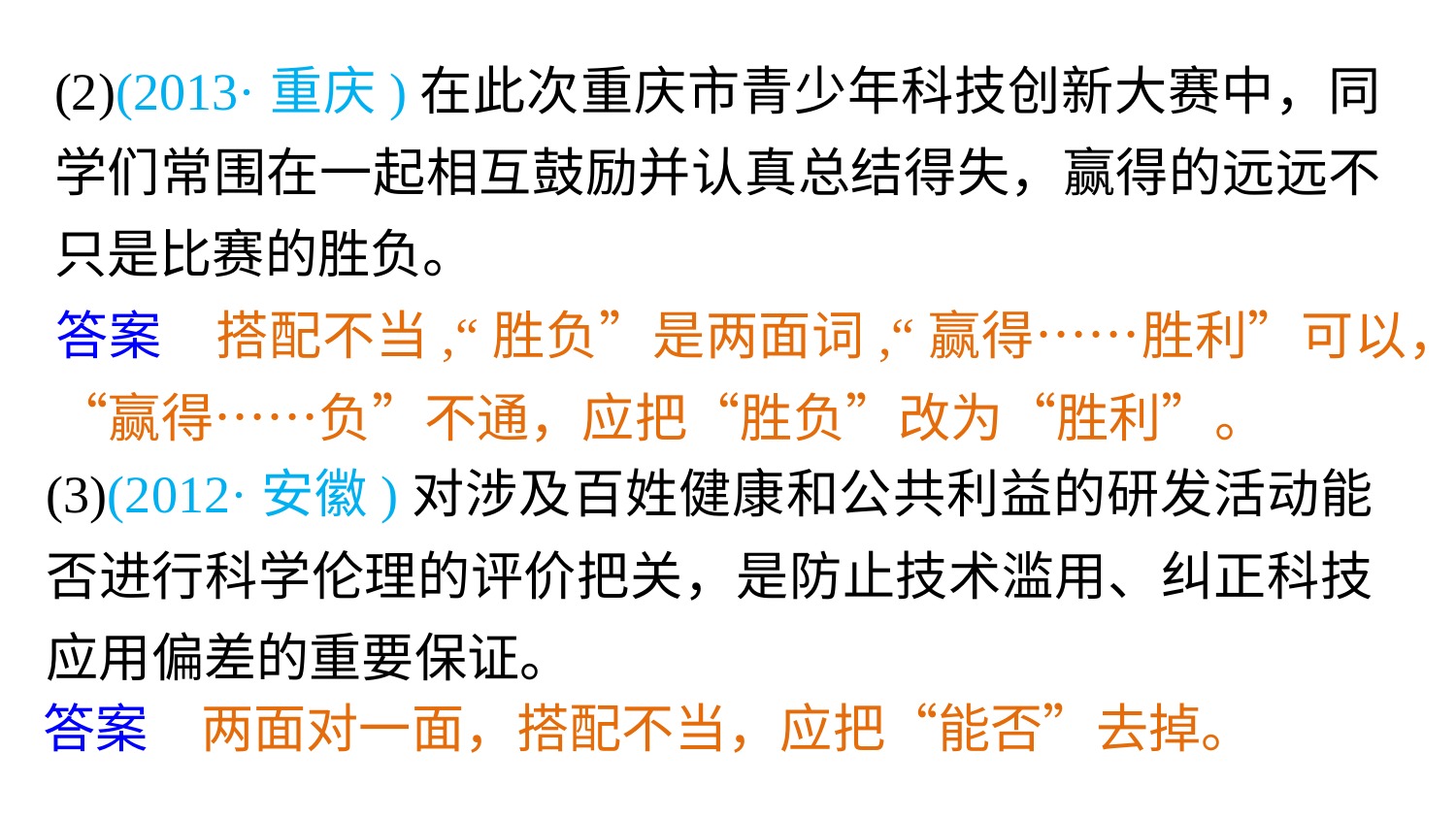

(2)(2013·重庆)在此次重庆市青少年科技创新大赛中，同学们常围在一起相互鼓励并认真总结得失，赢得的远远不只是比赛的胜负。
答案　搭配不当,“胜负”是两面词,“赢得……胜利”可以，“赢得……负”不通，应把“胜负”改为“胜利”。
(3)(2012·安徽)对涉及百姓健康和公共利益的研发活动能否进行科学伦理的评价把关，是防止技术滥用、纠正科技应用偏差的重要保证。
答案　两面对一面，搭配不当，应把“能否”去掉。